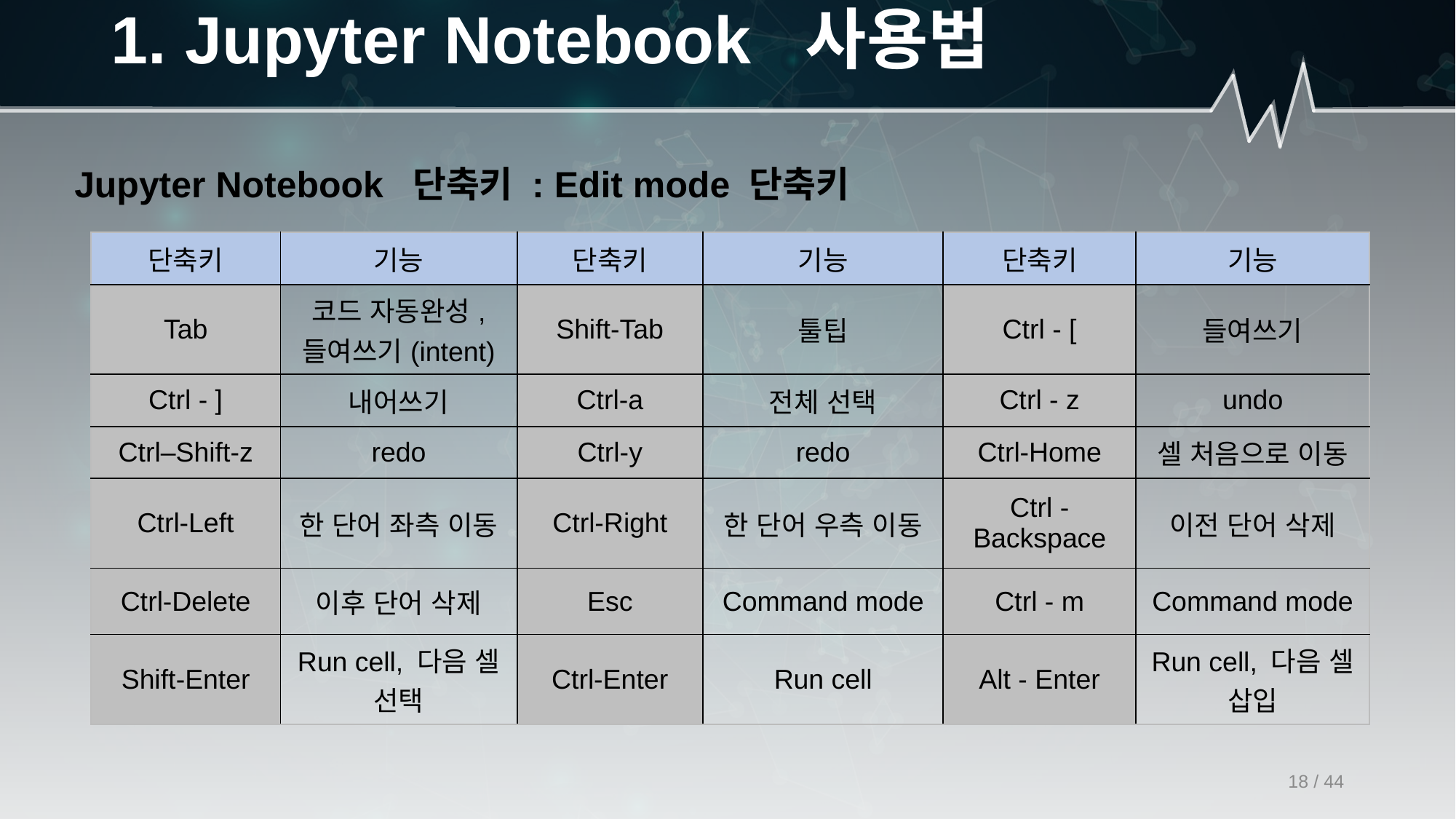

# 1. Jupyter Notebook  사용법
Jupyter Notebook  단축키 : Edit mode 단축키
| 단축키 | 기능 | 단축키 | 기능 | 단축키 | 기능 |
| --- | --- | --- | --- | --- | --- |
| Tab | 코드 자동완성, 들여쓰기(intent) | Shift-Tab | 툴팁 | Ctrl - [ | 들여쓰기 |
| Ctrl - ] | 내어쓰기 | Ctrl-a | 전체 선택 | Ctrl - z | undo |
| Ctrl–Shift-z | redo | Ctrl-y | redo | Ctrl-Home | 셀 처음으로 이동 |
| Ctrl-Left | 한 단어 좌측 이동 | Ctrl-Right | 한 단어 우측 이동 | Ctrl - Backspace | 이전 단어 삭제 |
| Ctrl-Delete | 이후 단어 삭제 | Esc | Command mode | Ctrl - m | Command mode |
| Shift-Enter | Run cell, 다음 셀 선택 | Ctrl-Enter | Run cell | Alt - Enter | Run cell, 다음 셀 삽입 |
18